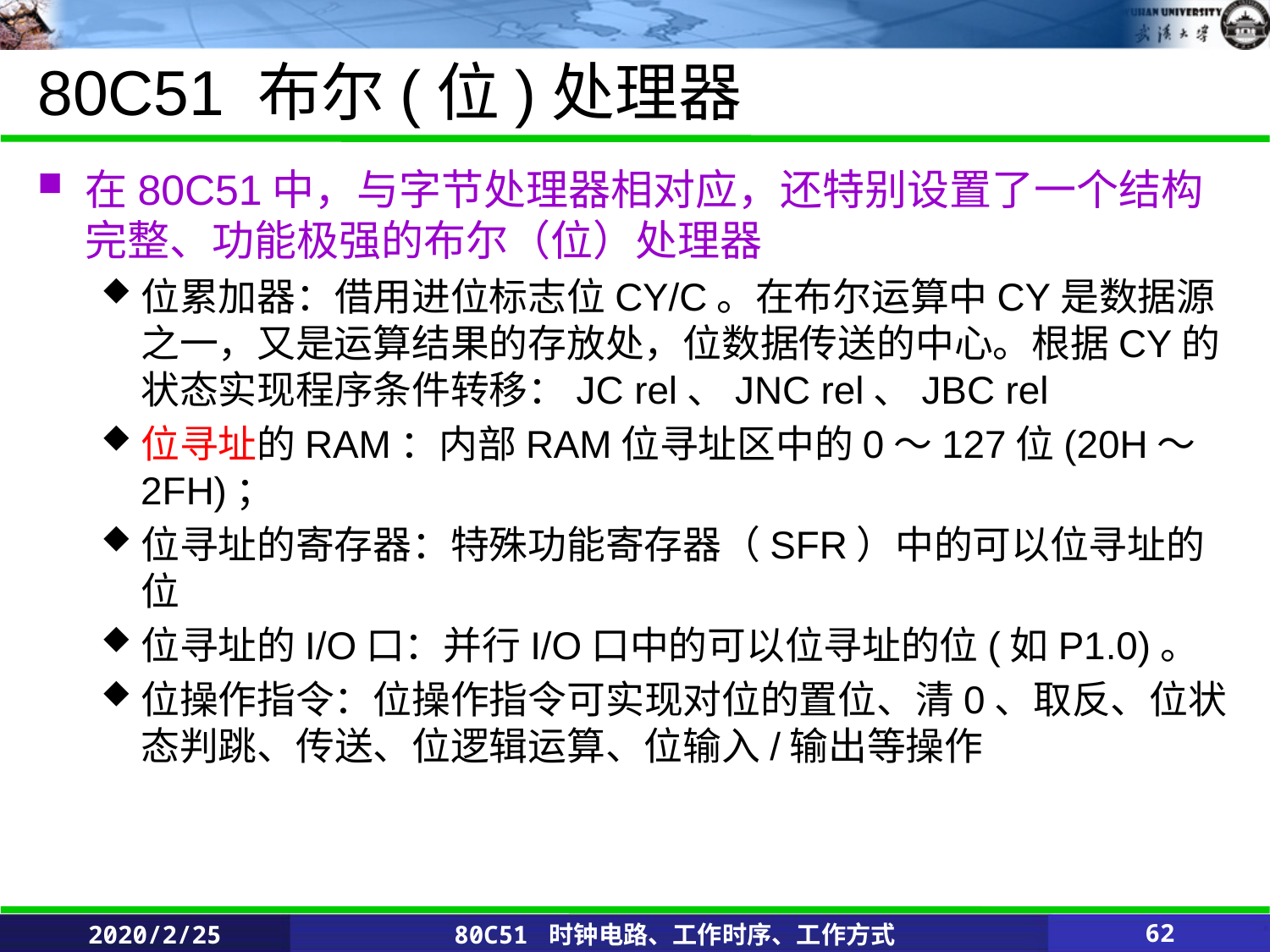

# 80C51 布尔(位)处理器
在80C51中，与字节处理器相对应，还特别设置了一个结构完整、功能极强的布尔（位）处理器
位累加器：借用进位标志位CY/C。在布尔运算中CY是数据源之一，又是运算结果的存放处，位数据传送的中心。根据CY的状态实现程序条件转移：JC rel、JNC rel、JBC rel
位寻址的RAM：内部RAM位寻址区中的0～127位(20H～2FH)；
位寻址的寄存器：特殊功能寄存器（SFR）中的可以位寻址的位
位寻址的I/O口：并行I/O口中的可以位寻址的位(如P1.0)。
位操作指令：位操作指令可实现对位的置位、清0、取反、位状态判跳、传送、位逻辑运算、位输入/输出等操作
2020/2/25
80C51 时钟电路、工作时序、工作方式
62